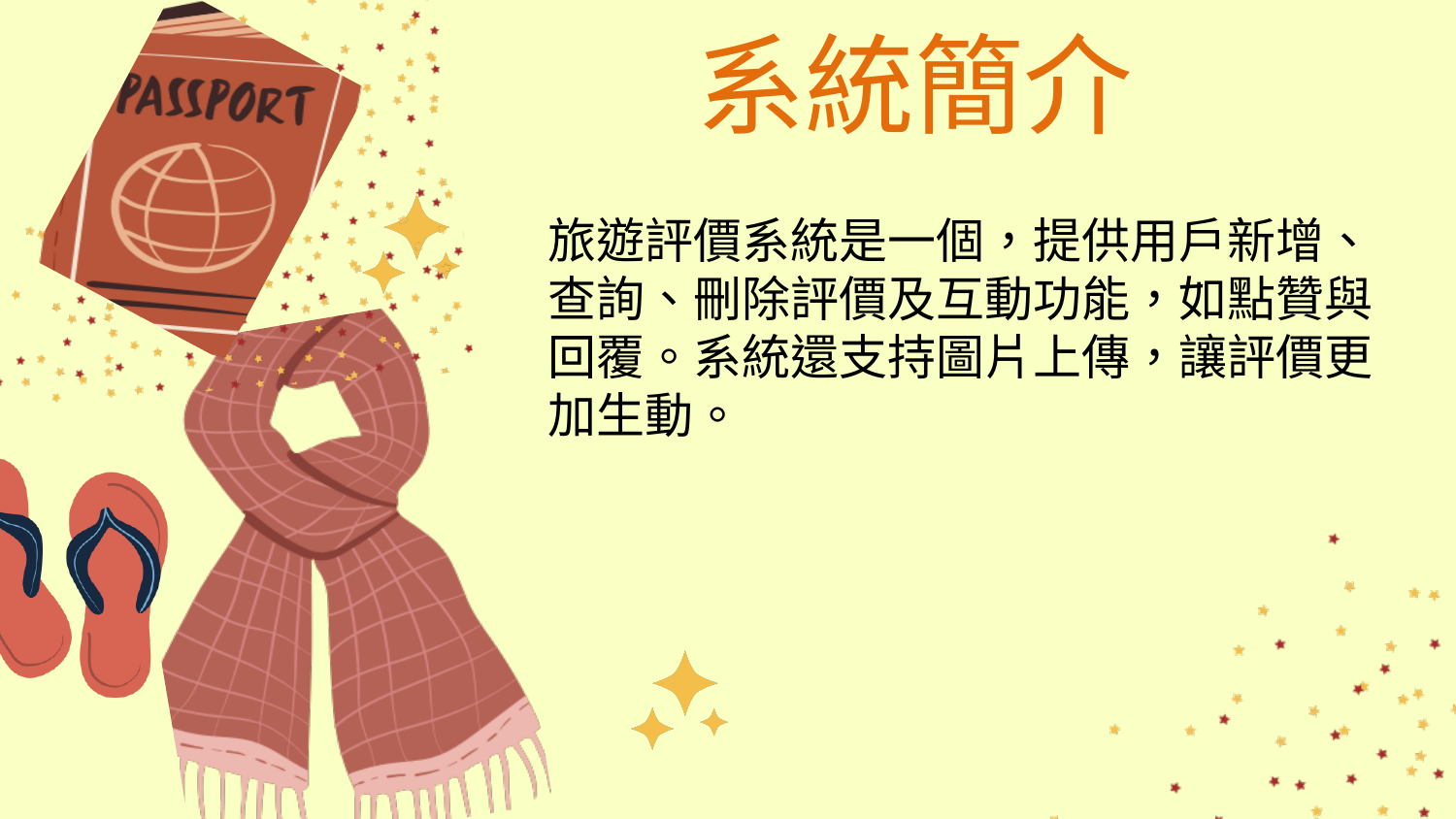

系統簡介

旅遊評價系統是一個，提供用戶新增、查詢、刪除評價及互動功能，如點贊與回覆。系統還支持圖片上傳，讓評價更加生動。